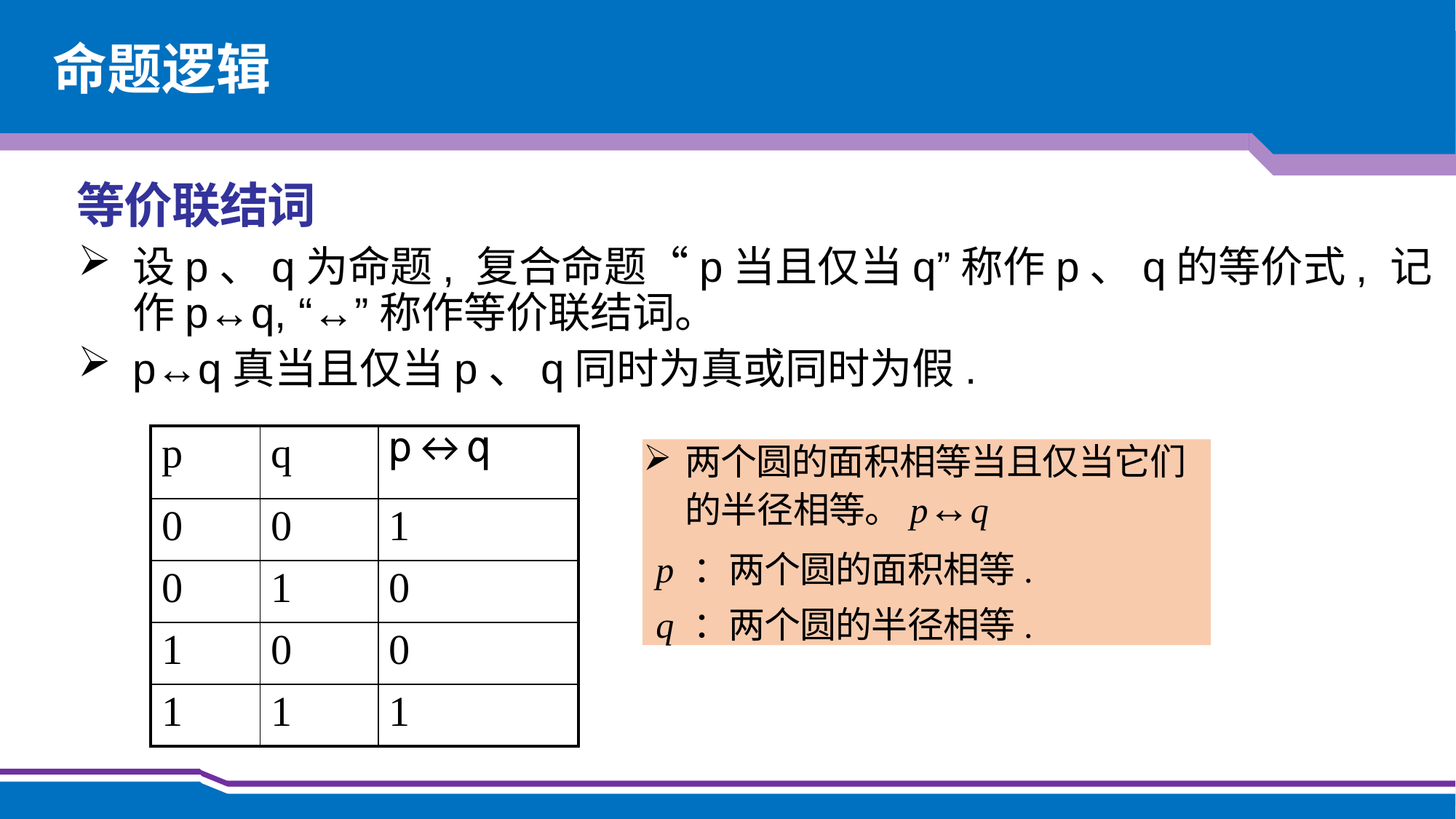

命题逻辑
等价联结词
设p、q为命题, 复合命题“p当且仅当q”称作p、q的等价式, 记作p↔q, “↔”称作等价联结词。
p↔q真当且仅当p、q同时为真或同时为假.

| p | q | p↔q |
| --- | --- | --- |
| 0 | 0 | 1 |
| 0 | 1 | 0 |
| 1 | 0 | 0 |
| 1 | 1 | 1 |
两个圆的面积相等当且仅当它们的半径相等。p↔q
p ：两个圆的面积相等.
q ：两个圆的半径相等.